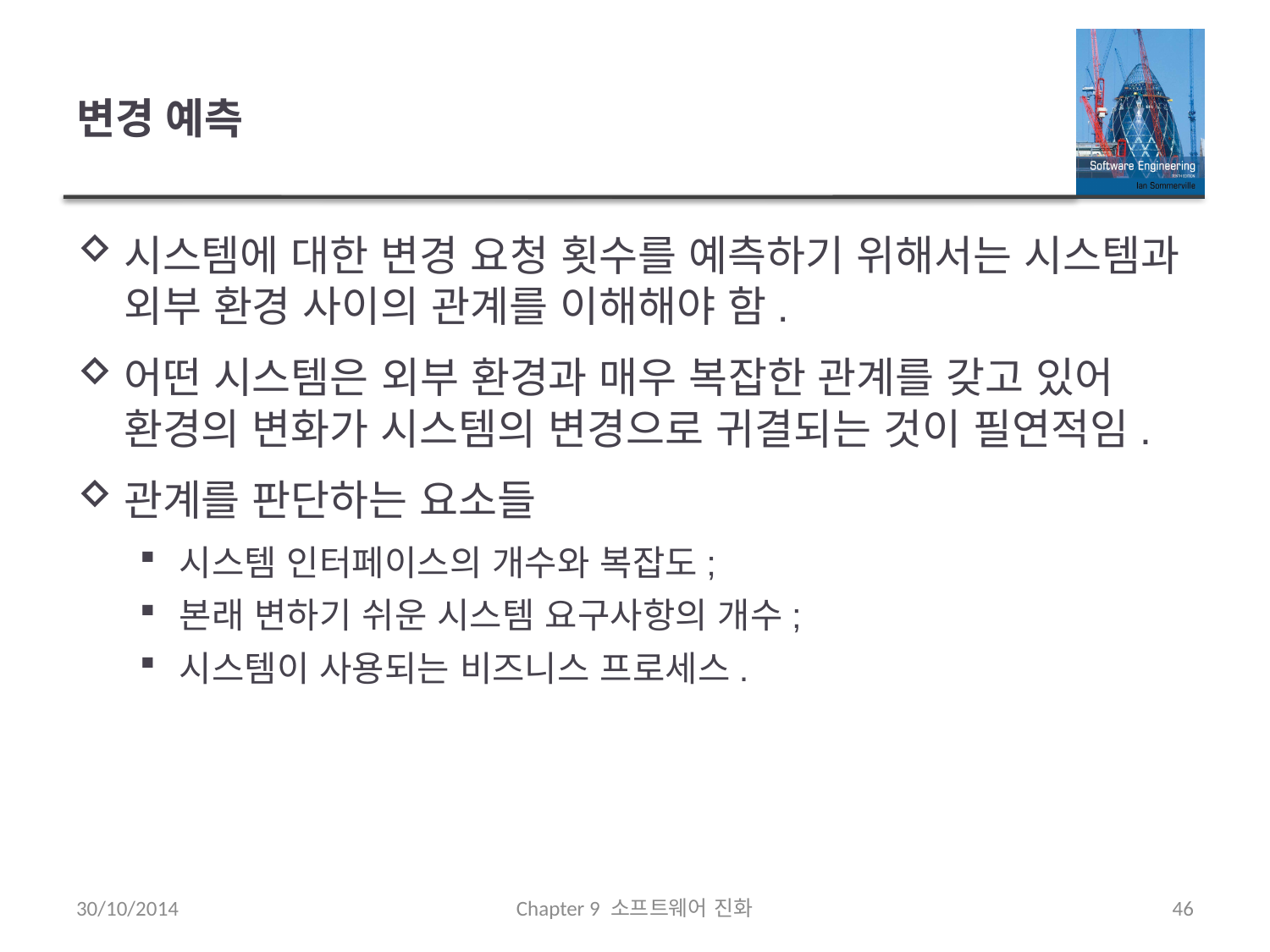

# 변경 예측
시스템에 대한 변경 요청 횟수를 예측하기 위해서는 시스템과 외부 환경 사이의 관계를 이해해야 함.
어떤 시스템은 외부 환경과 매우 복잡한 관계를 갖고 있어 환경의 변화가 시스템의 변경으로 귀결되는 것이 필연적임.
관계를 판단하는 요소들
시스템 인터페이스의 개수와 복잡도;
본래 변하기 쉬운 시스템 요구사항의 개수;
시스템이 사용되는 비즈니스 프로세스.
30/10/2014
Chapter 9 소프트웨어 진화
46